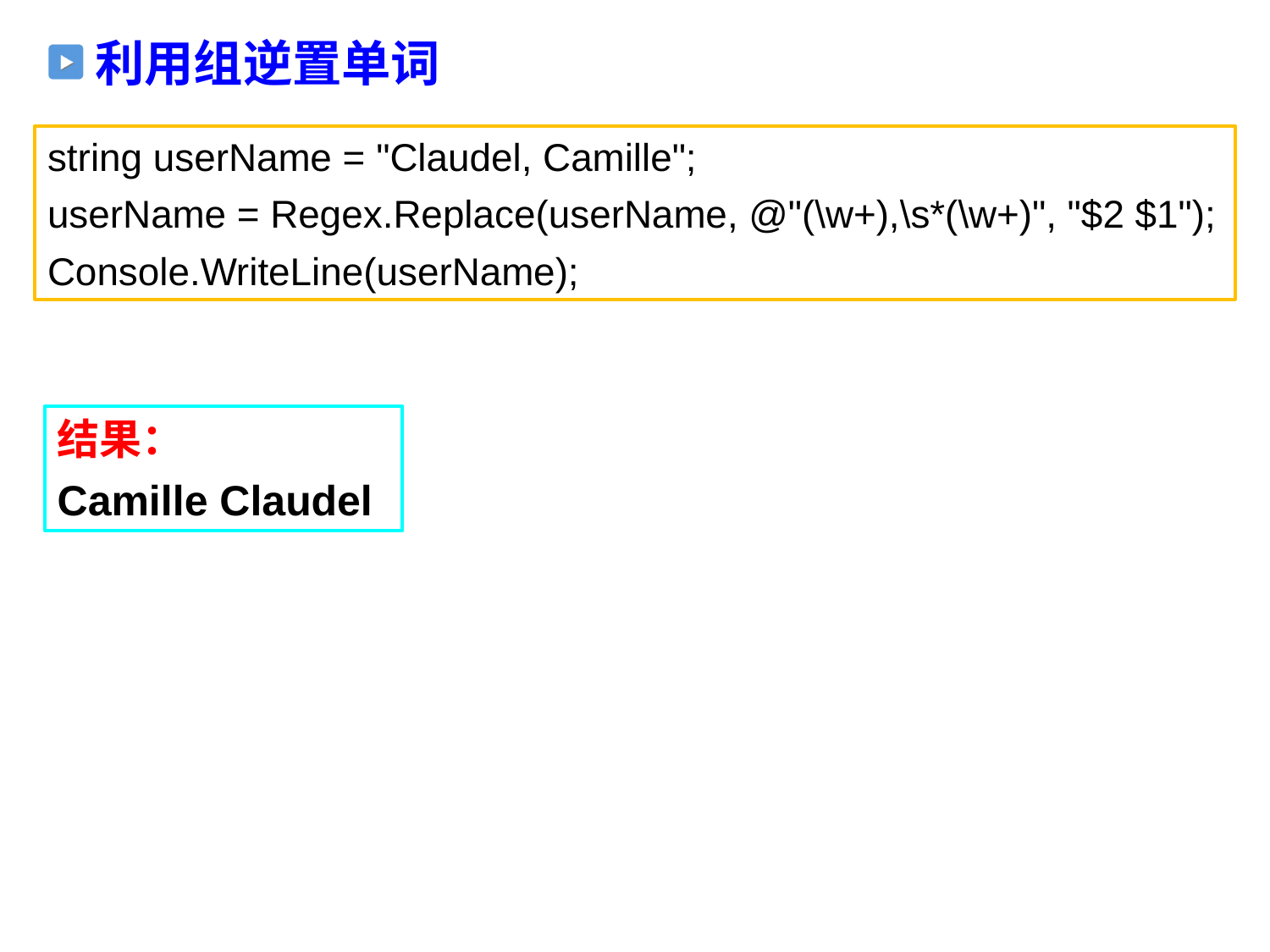

利用组逆置单词
string userName = "Claudel, Camille";
userName = Regex.Replace(userName, @"(\w+),\s*(\w+)", "$2 $1");
Console.WriteLine(userName);
结果：
Camille Claudel